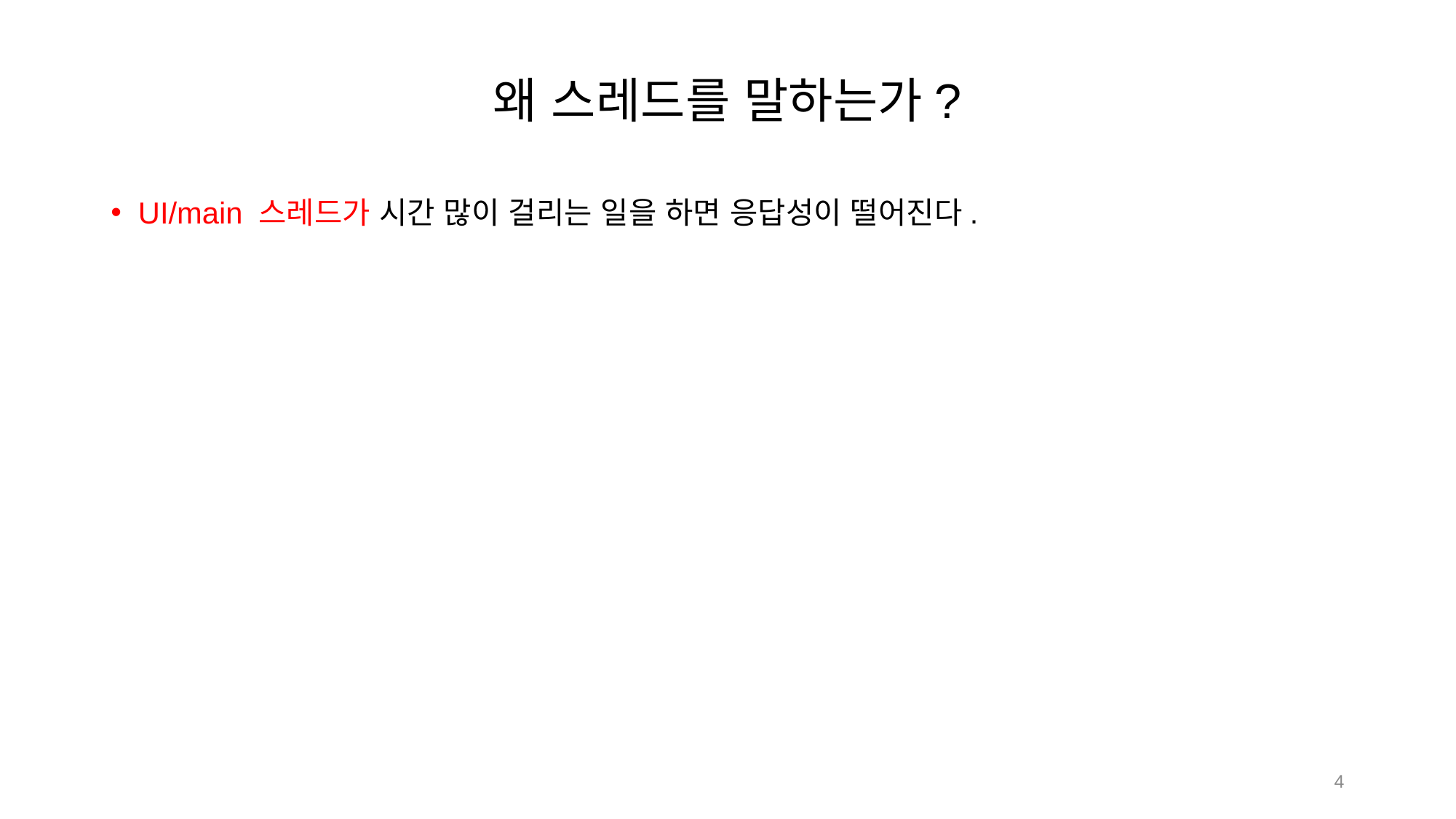

# 왜 스레드를 말하는가?
UI/main 스레드가 시간 많이 걸리는 일을 하면 응답성이 떨어진다.

4